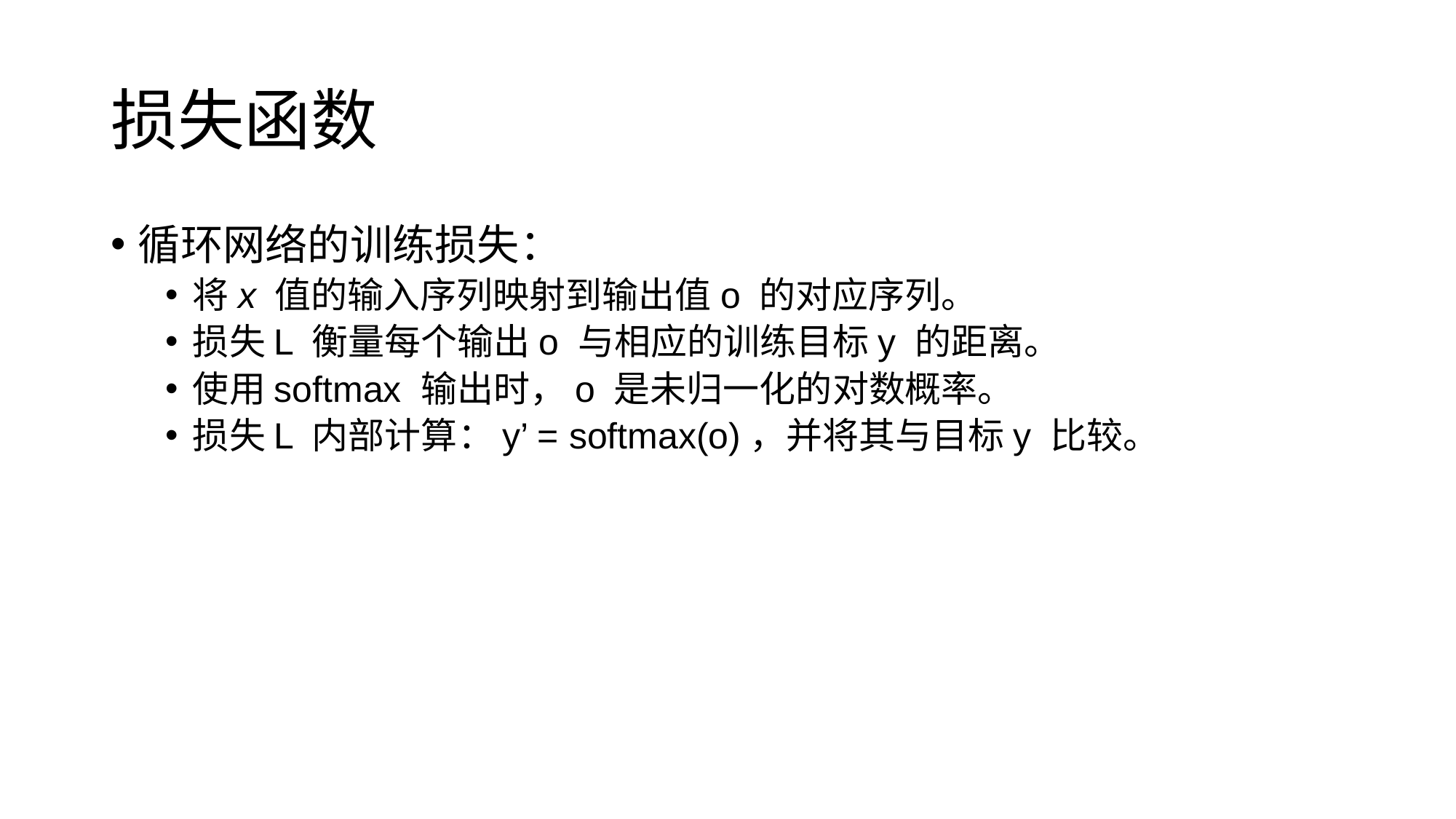

# 损失函数
循环网络的训练损失：
将x 值的输入序列映射到输出值o 的对应序列。
损失L 衡量每个输出o 与相应的训练目标y 的距离。
使用softmax 输出时，o 是未归一化的对数概率。
损失L 内部计算：y’ = softmax(o)，并将其与目标y 比较。